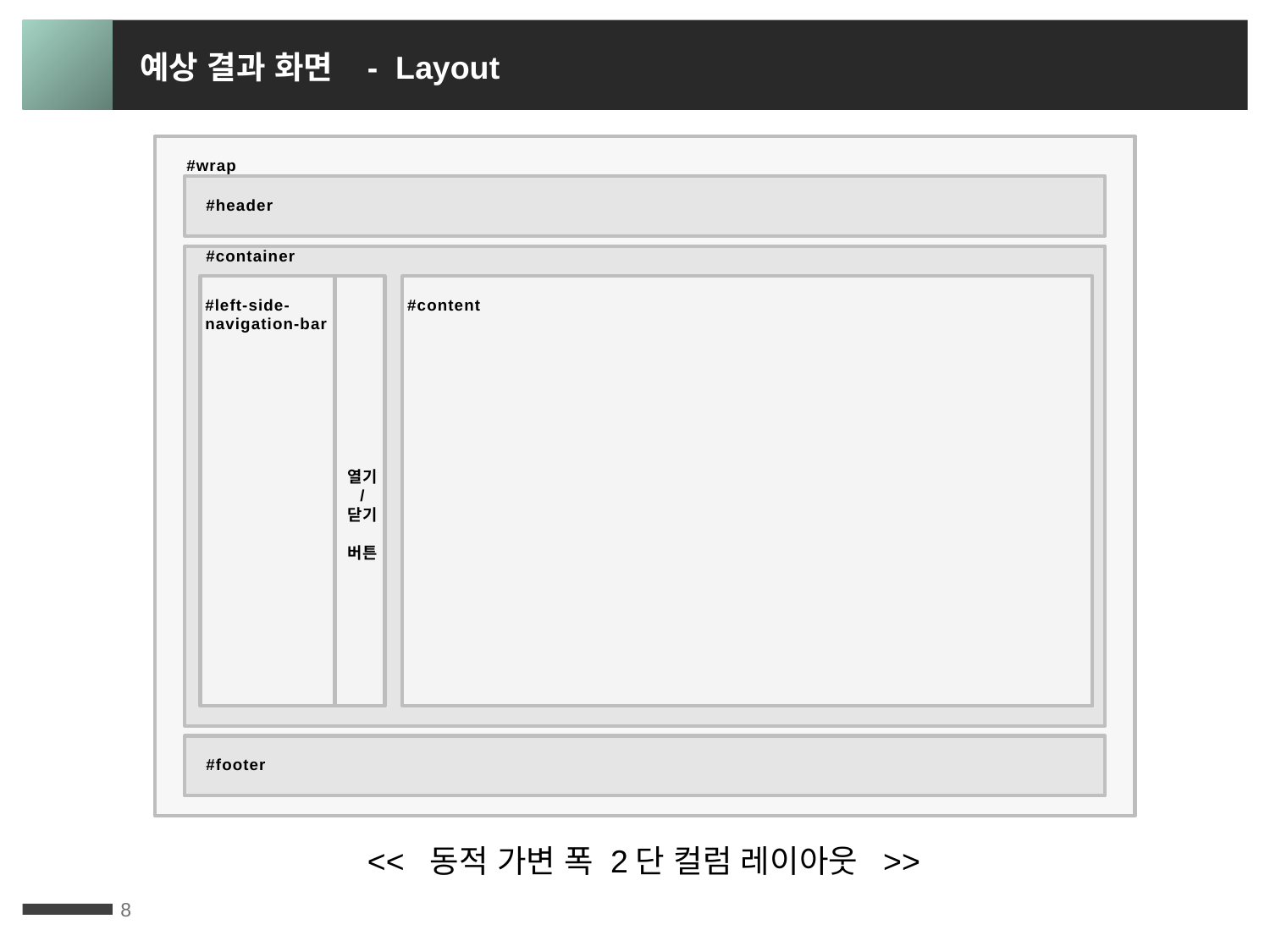

예상 결과 화면   -  Layout

     #wrap

   #header
   #container

#left-side-
navigation-bar

열기
/
닫기

버튼

#content

   #footer
<<  동적 가변 폭 2단 컬럼 레이아웃  >>
8